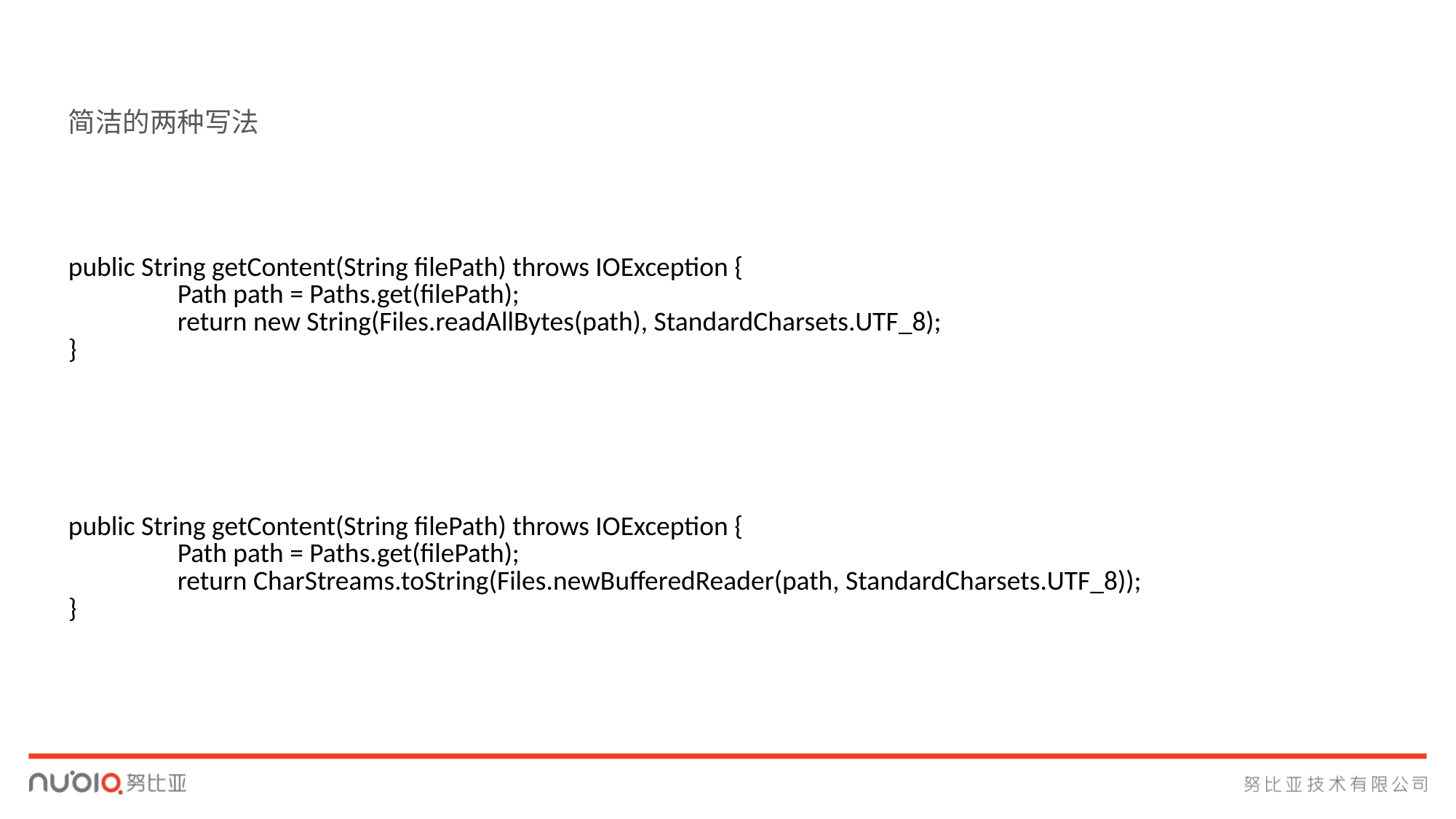

简洁的两种写法

public String getContent(String filePath) throws IOException {
	Path path = Paths.get(filePath);
	return new String(Files.readAllBytes(path), StandardCharsets.UTF_8);
}

public String getContent(String filePath) throws IOException {
	Path path = Paths.get(filePath);
	return CharStreams.toString(Files.newBufferedReader(path, StandardCharsets.UTF_8));
}